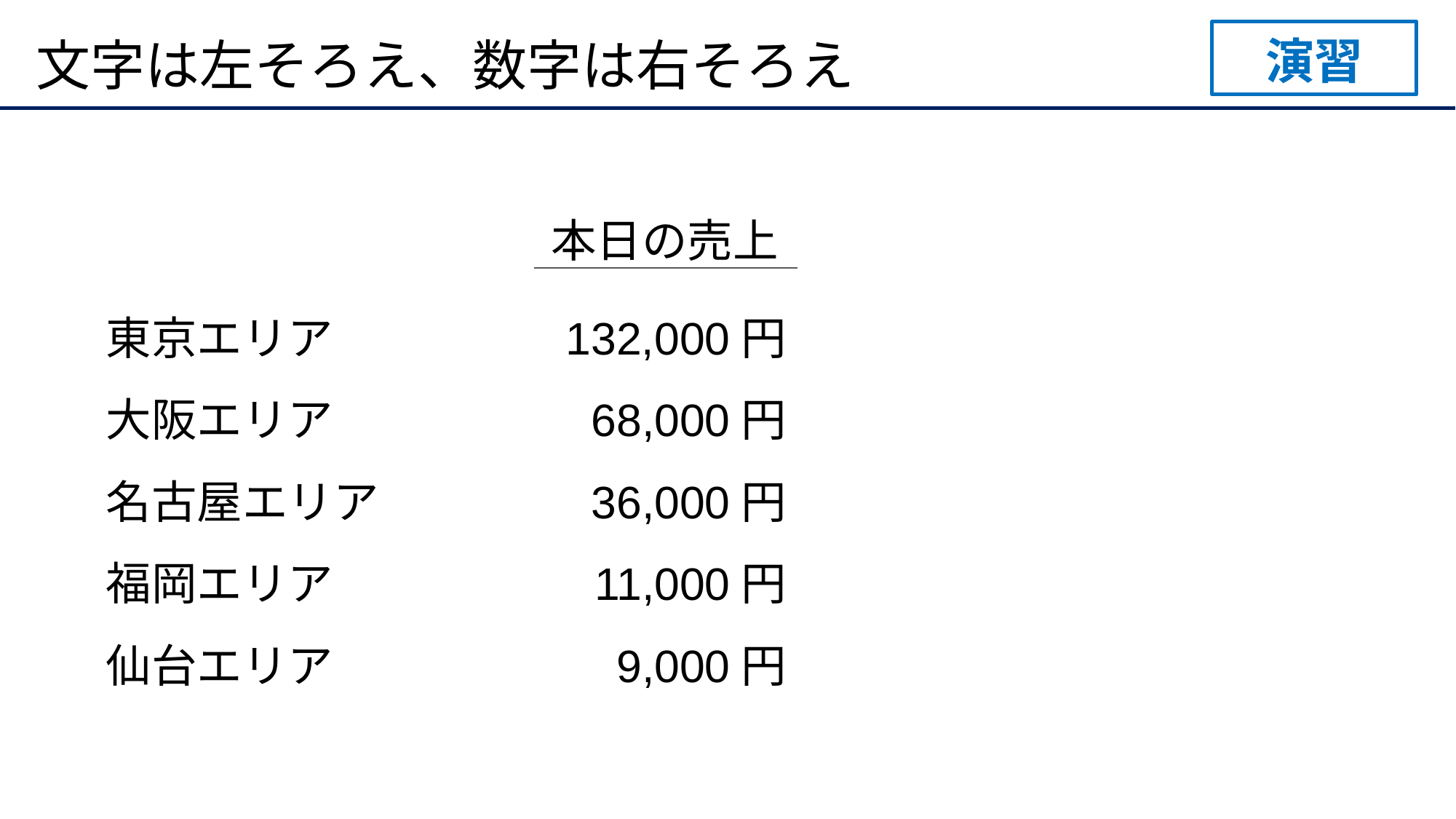

演習
# 文字は左そろえ、数字は右そろえ
本日の売上
東京エリア
大阪エリア
名古屋エリア
福岡エリア
仙台エリア
132,000円
68,000円
36,000円
11,000円
9,000円